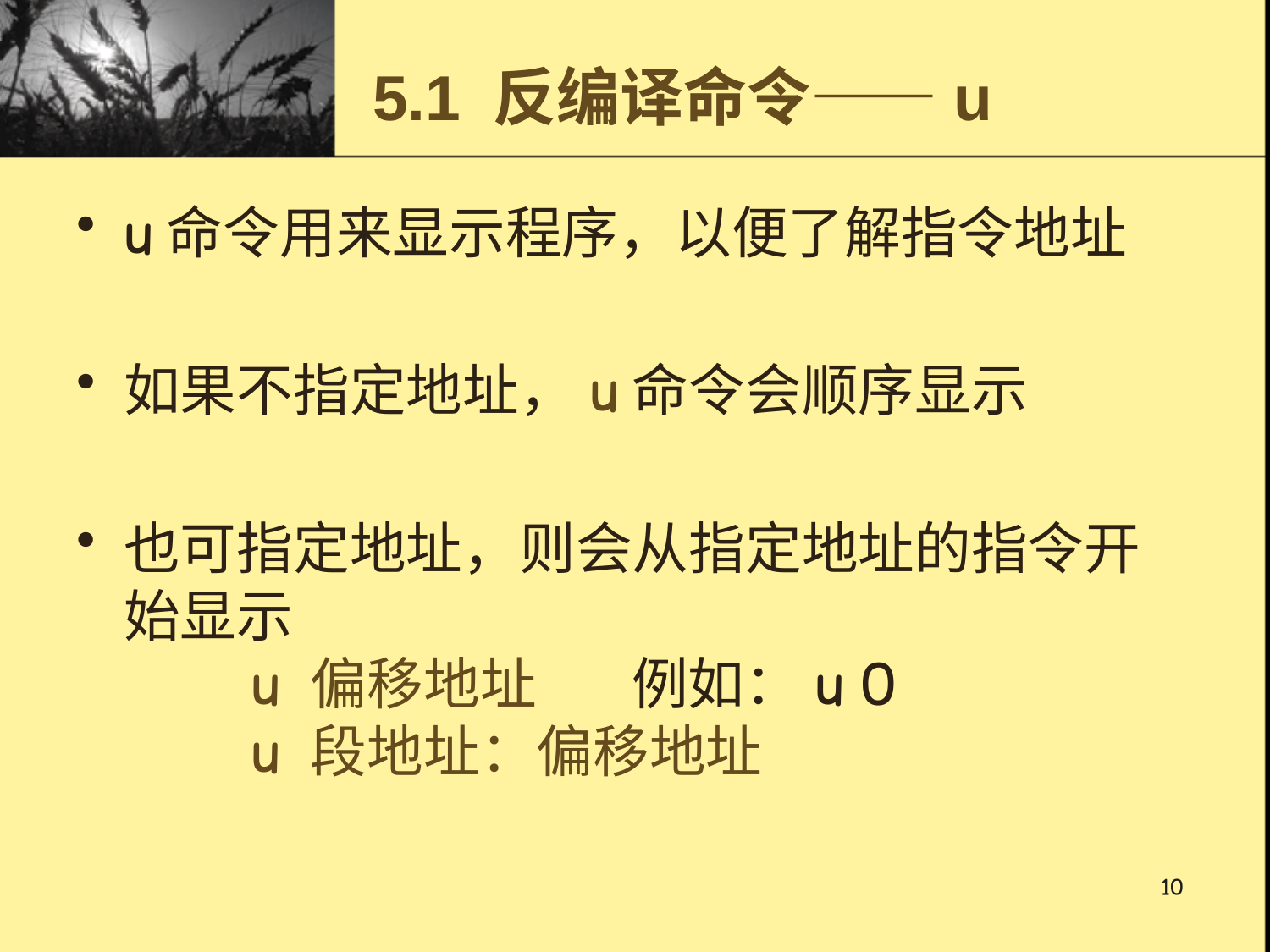

# 5.1 反编译命令——u
u命令用来显示程序，以便了解指令地址

如果不指定地址，u命令会顺序显示

也可指定地址，则会从指定地址的指令开始显示
	u 偏移地址	例如：u 0
	u 段地址：偏移地址
10